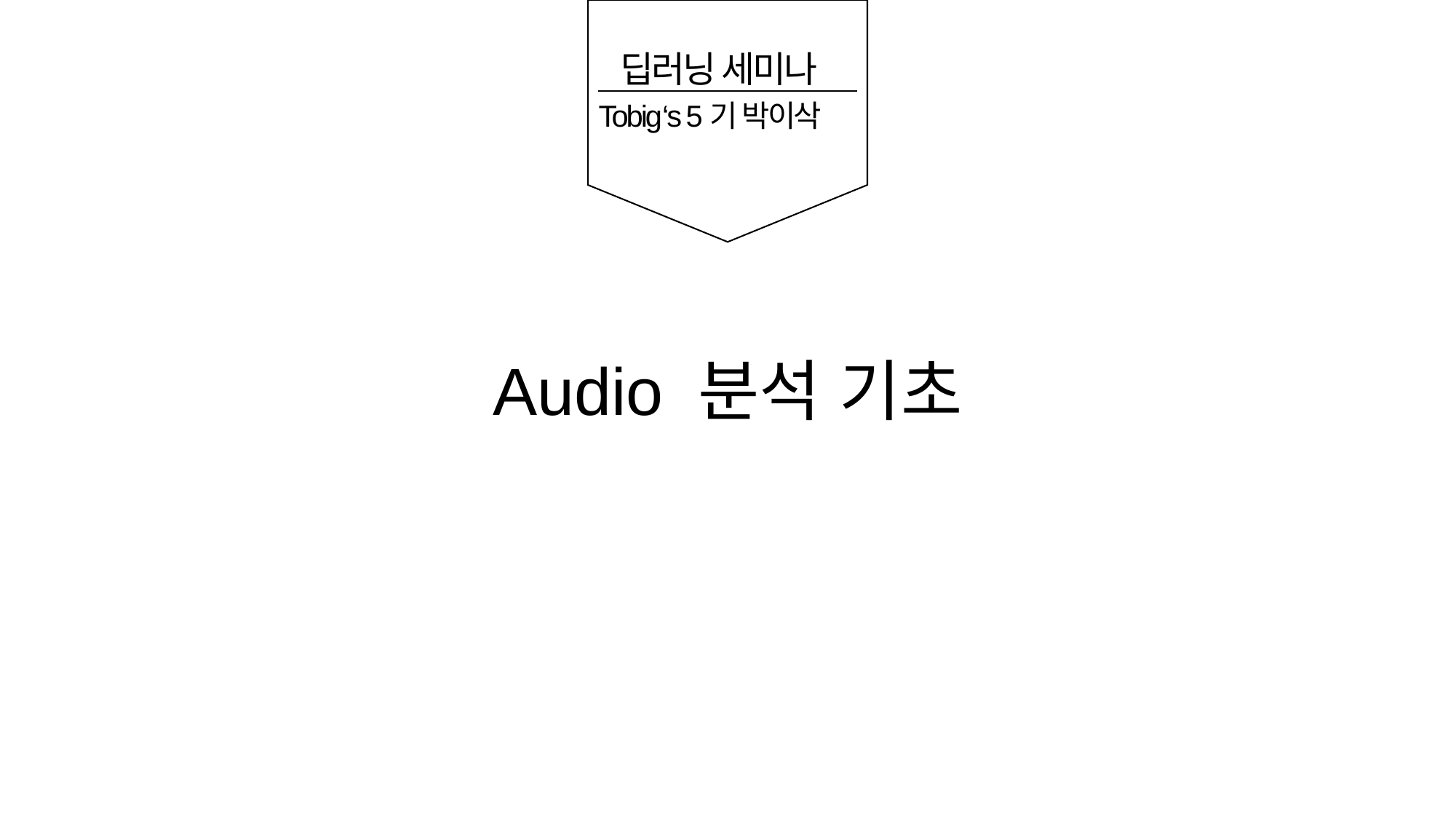

딥러닝 세미나
Tobig‘s 5기 박이삭
Audio 분석 기초